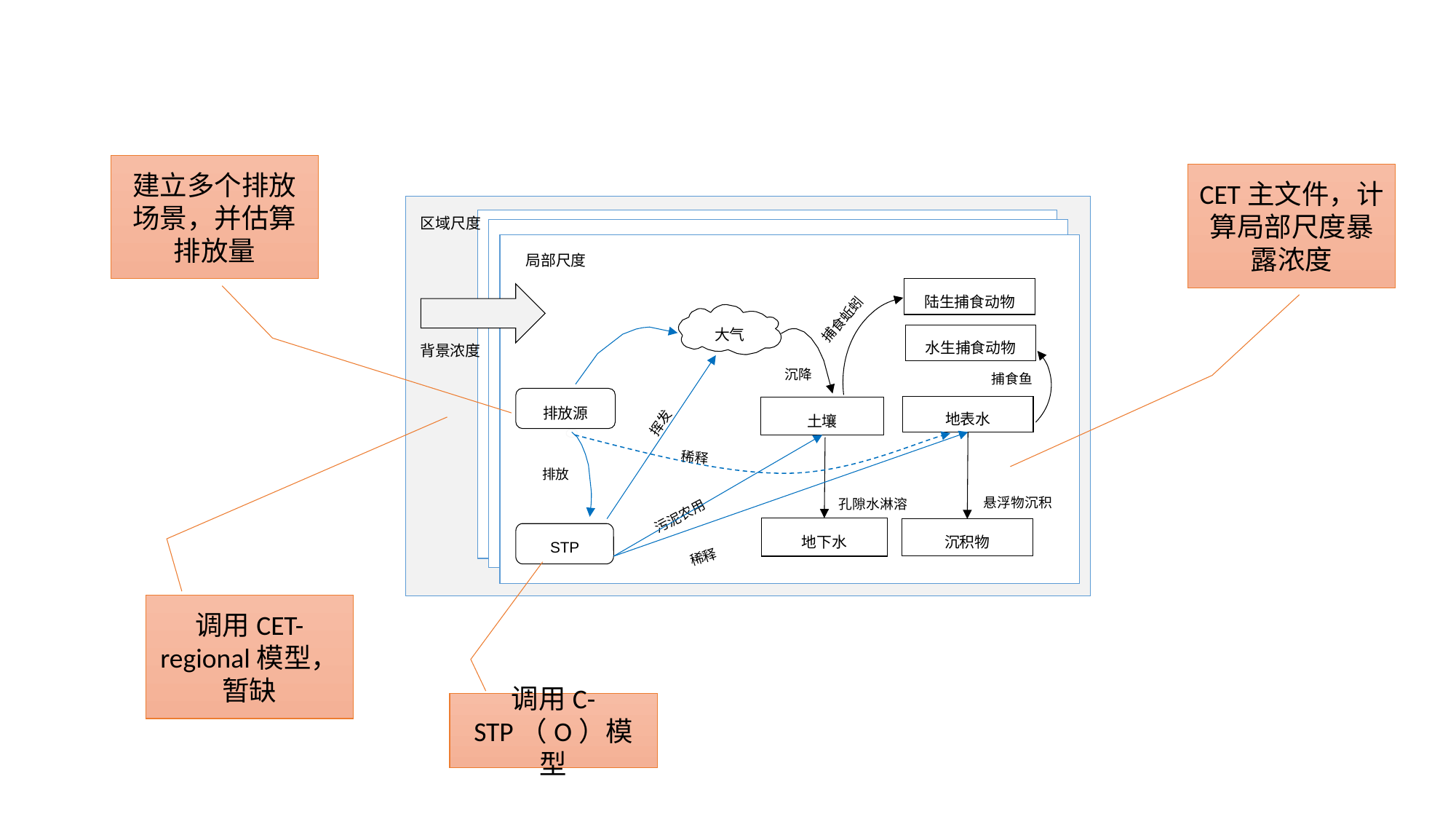

#
建立多个排放场景，并估算排放量
CET主文件，计算局部尺度暴露浓度

区域尺度

局部尺度
陆生捕食动物

捕食蚯蚓

大气
水生捕食动物

背景浓度

沉降

捕食鱼
排放源
地表水
挥发
土壤

稀释

排放
悬浮物沉积
孔隙水淋溶
污泥农用
地下水
沉积物
STP
稀释
调用CET-regional模型，暂缺
调用C-STP（O）模型